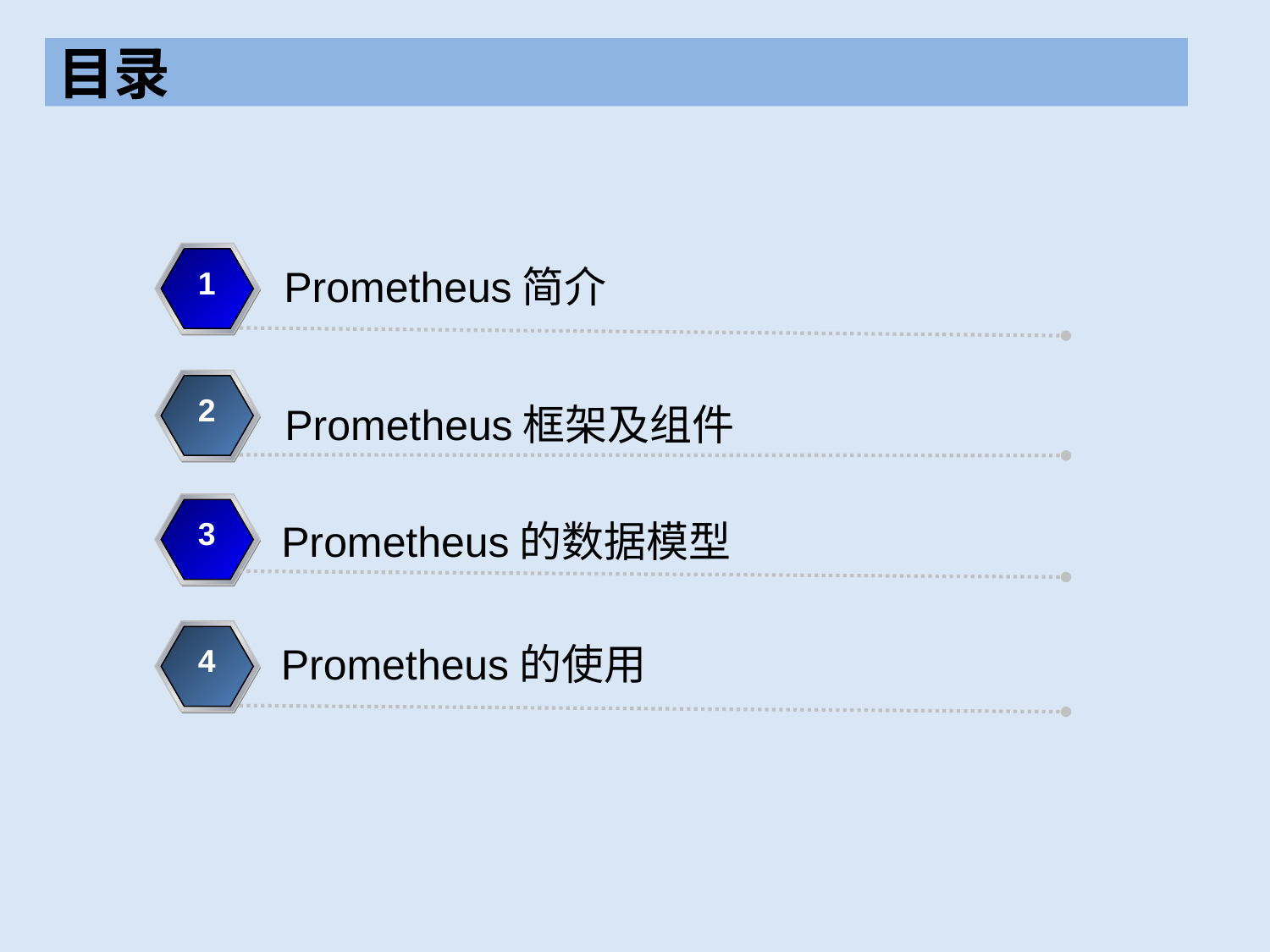

目录

Prometheus简介
1

2
Prometheus框架及组件

3
Prometheus的数据模型

Prometheus的使用
4